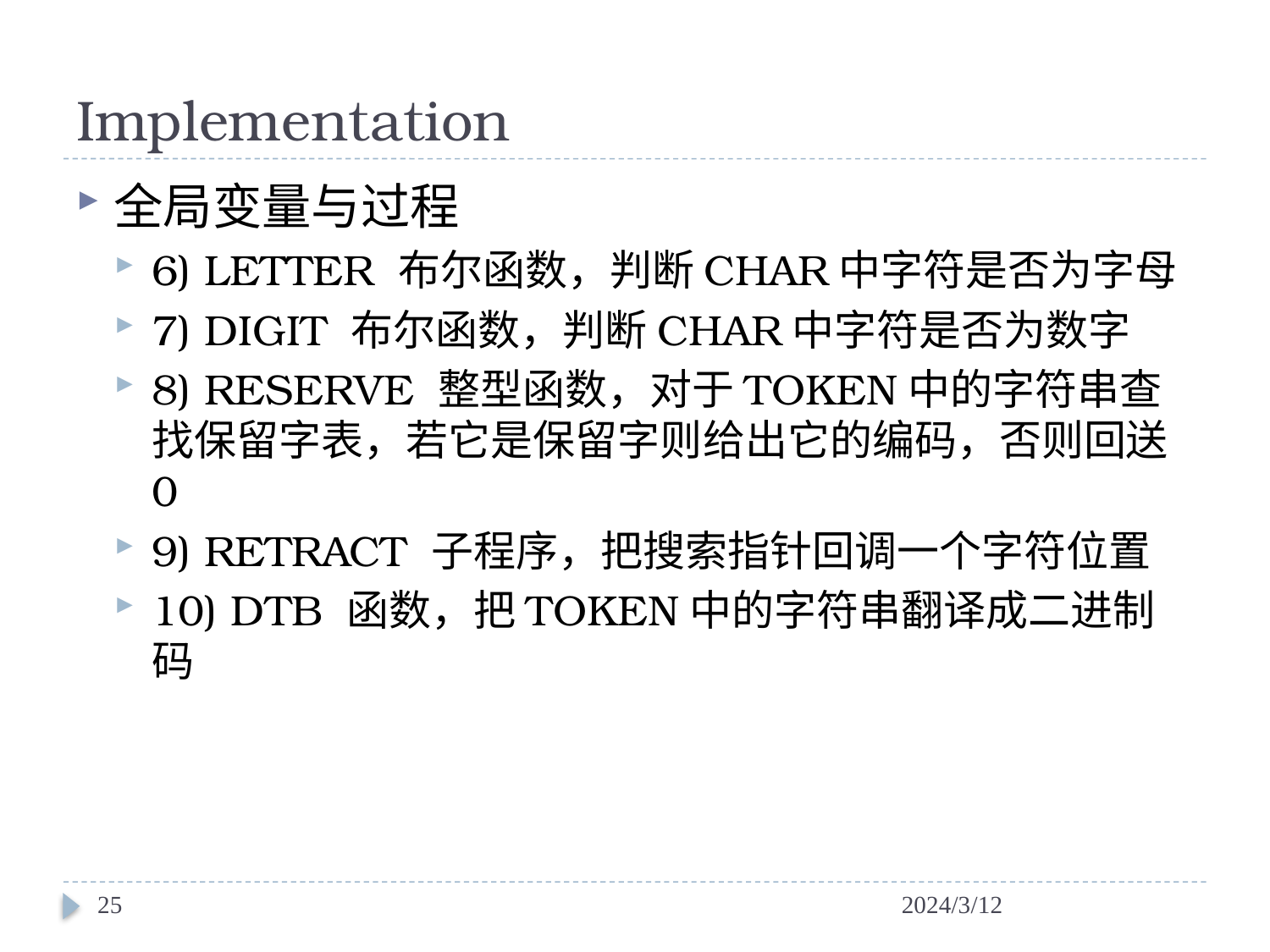

# Implementation
全局变量与过程
6) LETTER 布尔函数，判断CHAR中字符是否为字母
7) DIGIT 布尔函数，判断CHAR中字符是否为数字
8) RESERVE 整型函数，对于TOKEN中的字符串查找保留字表，若它是保留字则给出它的编码，否则回送0
9) RETRACT 子程序，把搜索指针回调一个字符位置
10) DTB 函数，把TOKEN中的字符串翻译成二进制码

25
2024/3/12